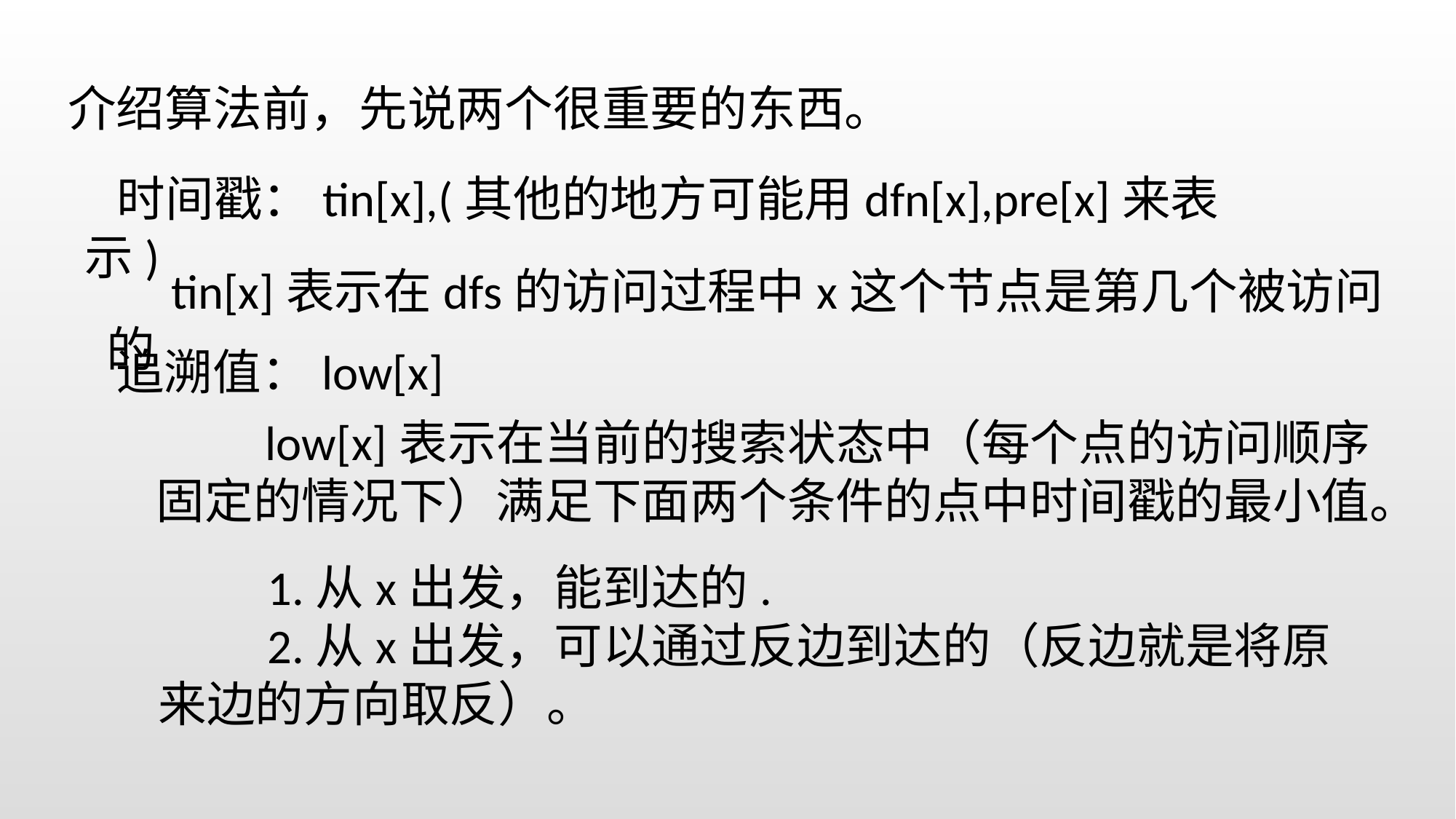

介绍算法前，先说两个很重要的东西。
时间戳：tin[x],(其他的地方可能用dfn[x],pre[x]来表示)
   tin[x]表示在dfs的访问过程中x这个节点是第几个被访问的
追溯值：low[x]
	low[x]表示在当前的搜索状态中（每个点的访问顺序固定的情况下）满足下面两个条件的点中时间戳的最小值。
	1.从x出发，能到达的.	2.从x出发，可以通过反边到达的（反边就是将原来边的方向取反）。